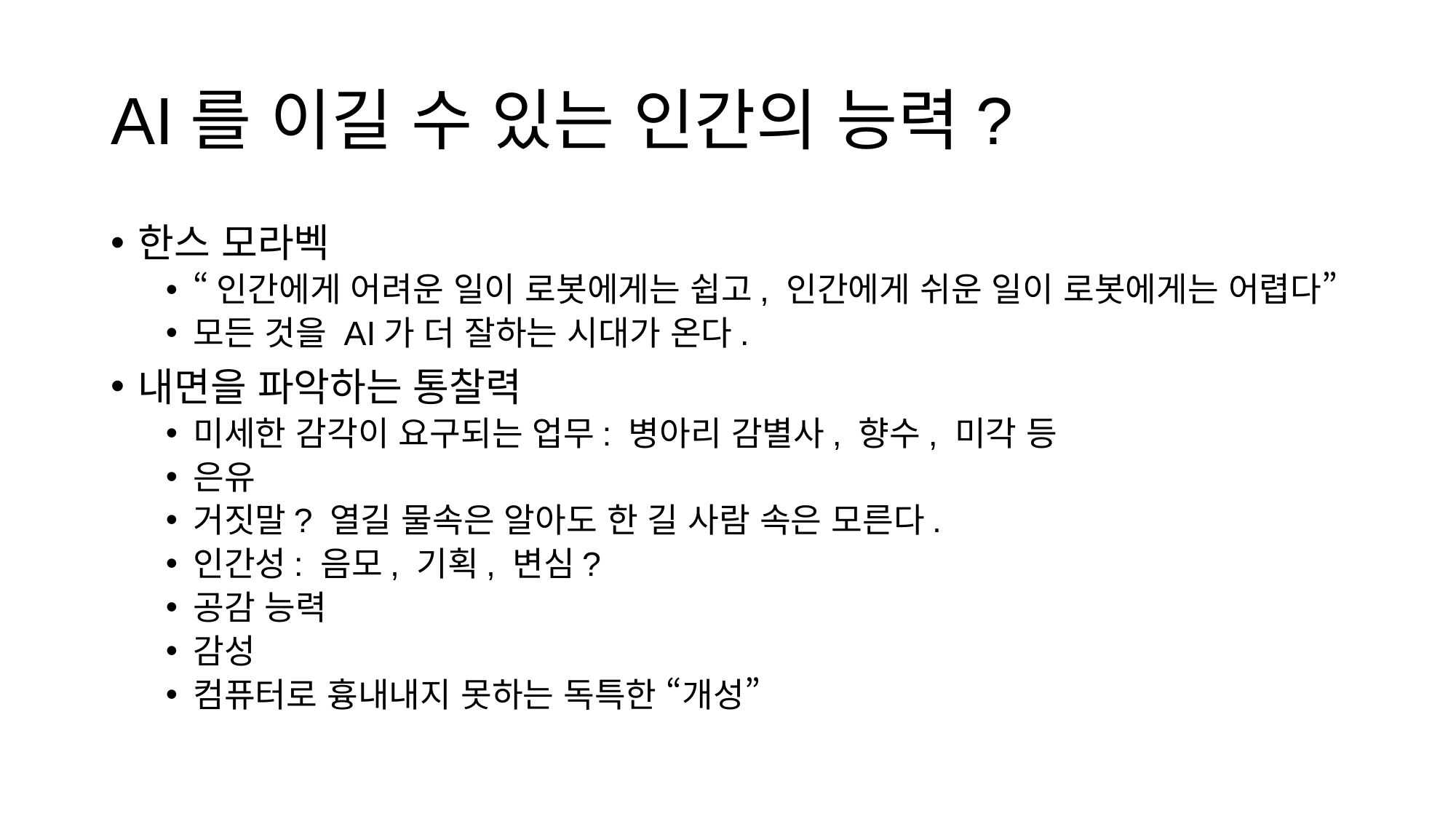

# AI를 이길 수 있는 인간의 능력?
한스 모라벡
“인간에게 어려운 일이 로봇에게는 쉽고, 인간에게 쉬운 일이 로봇에게는 어렵다”
모든 것을 AI가 더 잘하는 시대가 온다.
내면을 파악하는 통찰력
미세한 감각이 요구되는 업무: 병아리 감별사, 향수, 미각 등
은유
거짓말? 열길 물속은 알아도 한 길 사람 속은 모른다.
인간성: 음모, 기획, 변심?
공감 능력
감성
컴퓨터로 흉내내지 못하는 독특한 “개성”